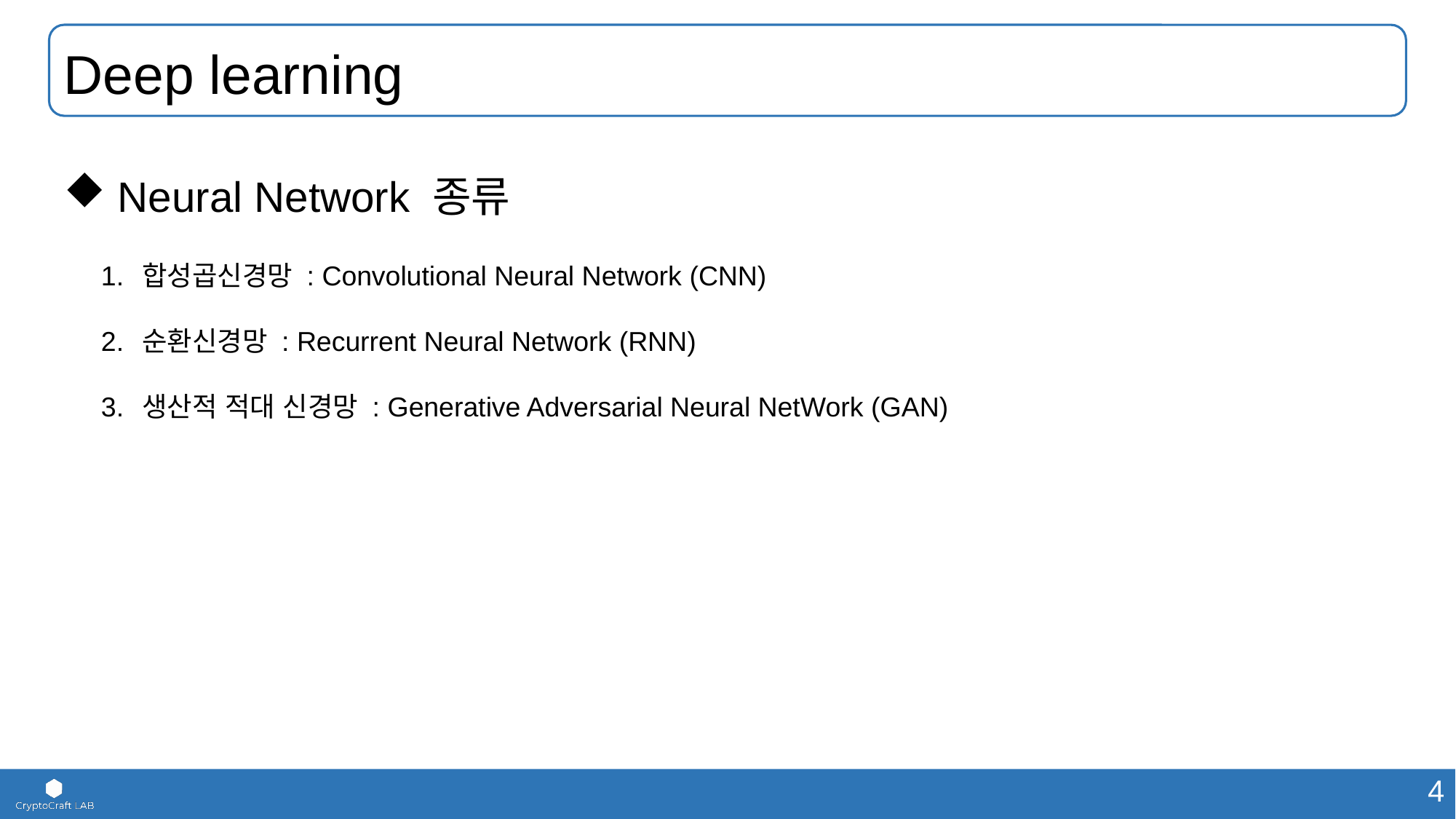

# Deep learning

 Neural Network 종류

합성곱신경망 : Convolutional Neural Network (CNN)

순환신경망 : Recurrent Neural Network (RNN)

생산적 적대 신경망 : Generative Adversarial Neural NetWork (GAN)